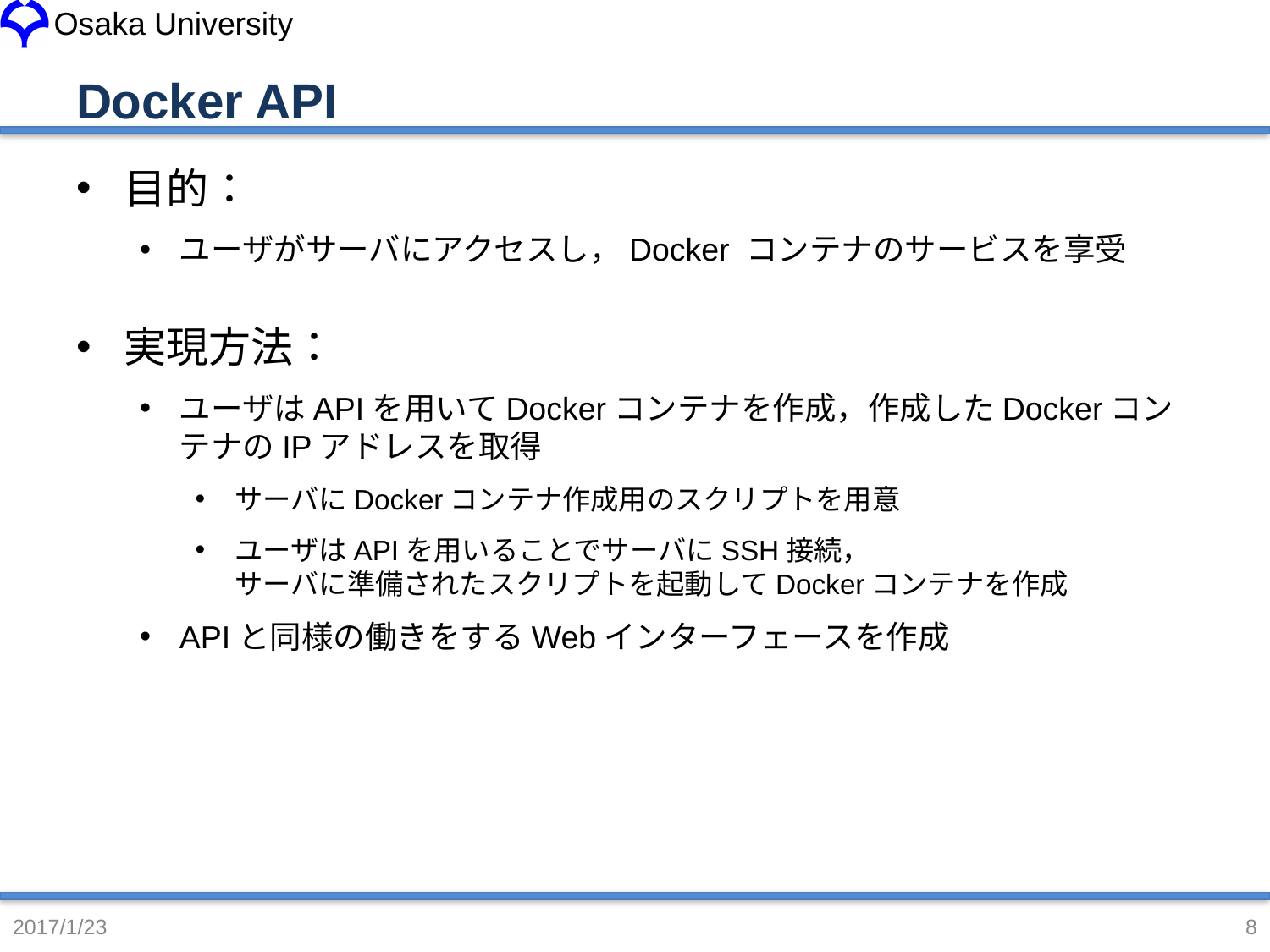

# Docker API
目的：
ユーザがサーバにアクセスし，Docker コンテナのサービスを享受

実現方法：
ユーザはAPIを用いてDockerコンテナを作成，作成したDockerコンテナのIPアドレスを取得
サーバにDockerコンテナ作成用のスクリプトを用意
ユーザはAPIを用いることでサーバにSSH接続，
サーバに準備されたスクリプトを起動してDockerコンテナを作成
APIと同様の働きをするWebインターフェースを作成

2017/1/23
8